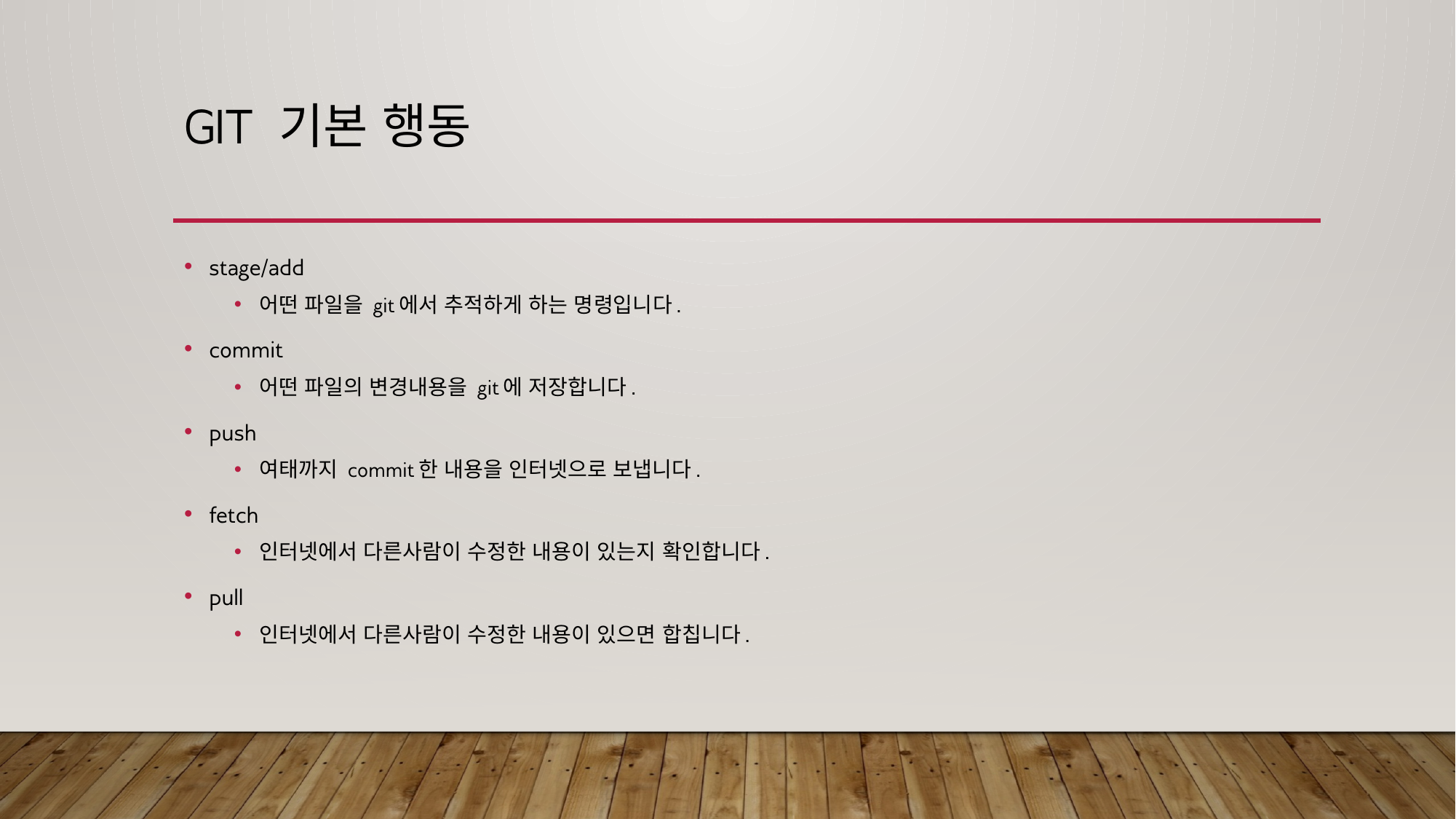

# git 기본 행동
stage/add
어떤 파일을 git에서 추적하게 하는 명령입니다.
commit
어떤 파일의 변경내용을 git에 저장합니다.
push
여태까지 commit한 내용을 인터넷으로 보냅니다.
fetch
인터넷에서 다른사람이 수정한 내용이 있는지 확인합니다.
pull
인터넷에서 다른사람이 수정한 내용이 있으면 합칩니다.